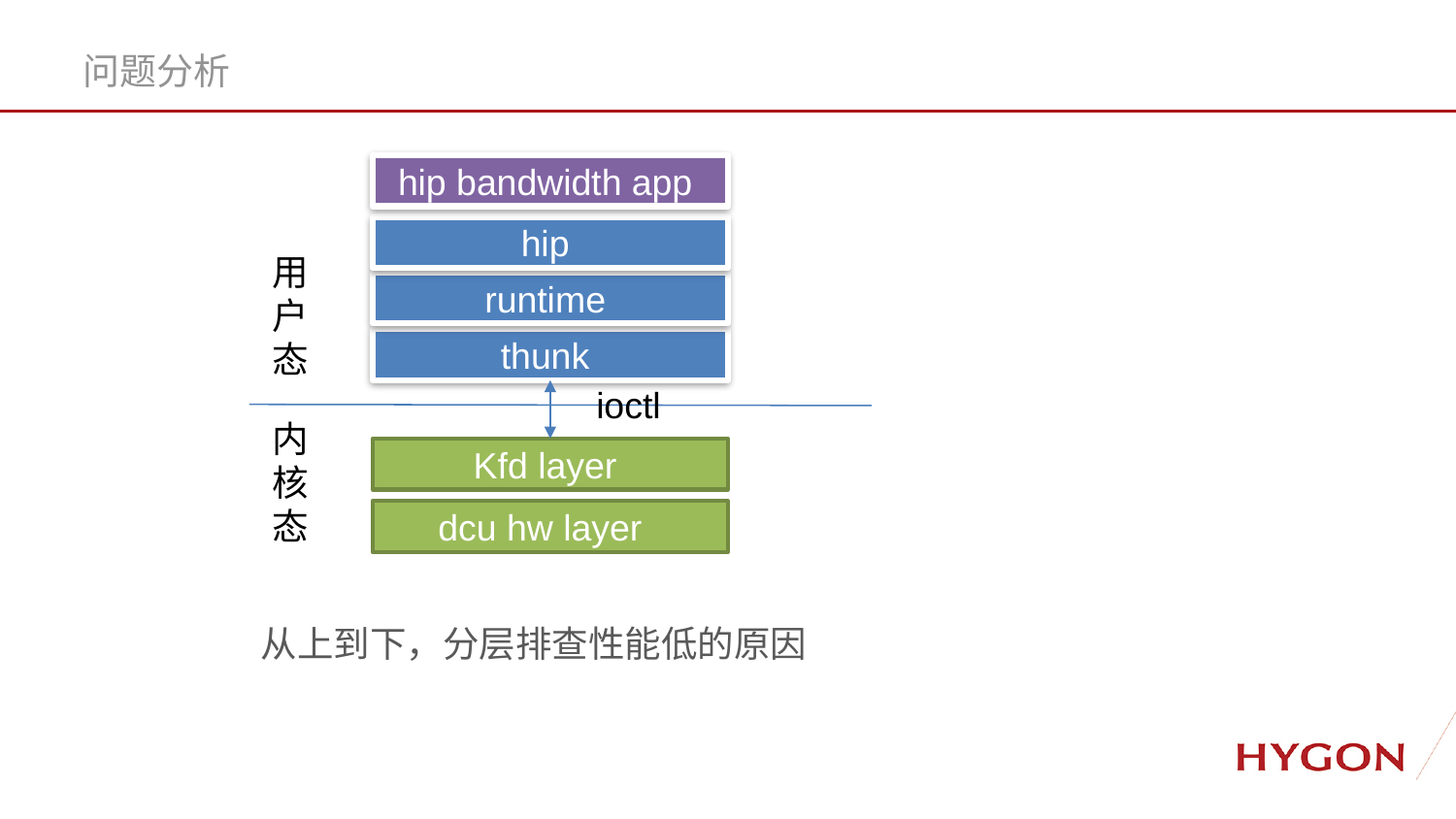

问题分析
hip bandwidth app
hip
用户态
runtime
thunk
ioctl
内核态
Kfd layer
dcu hw layer
从上到下，分层排查性能低的原因